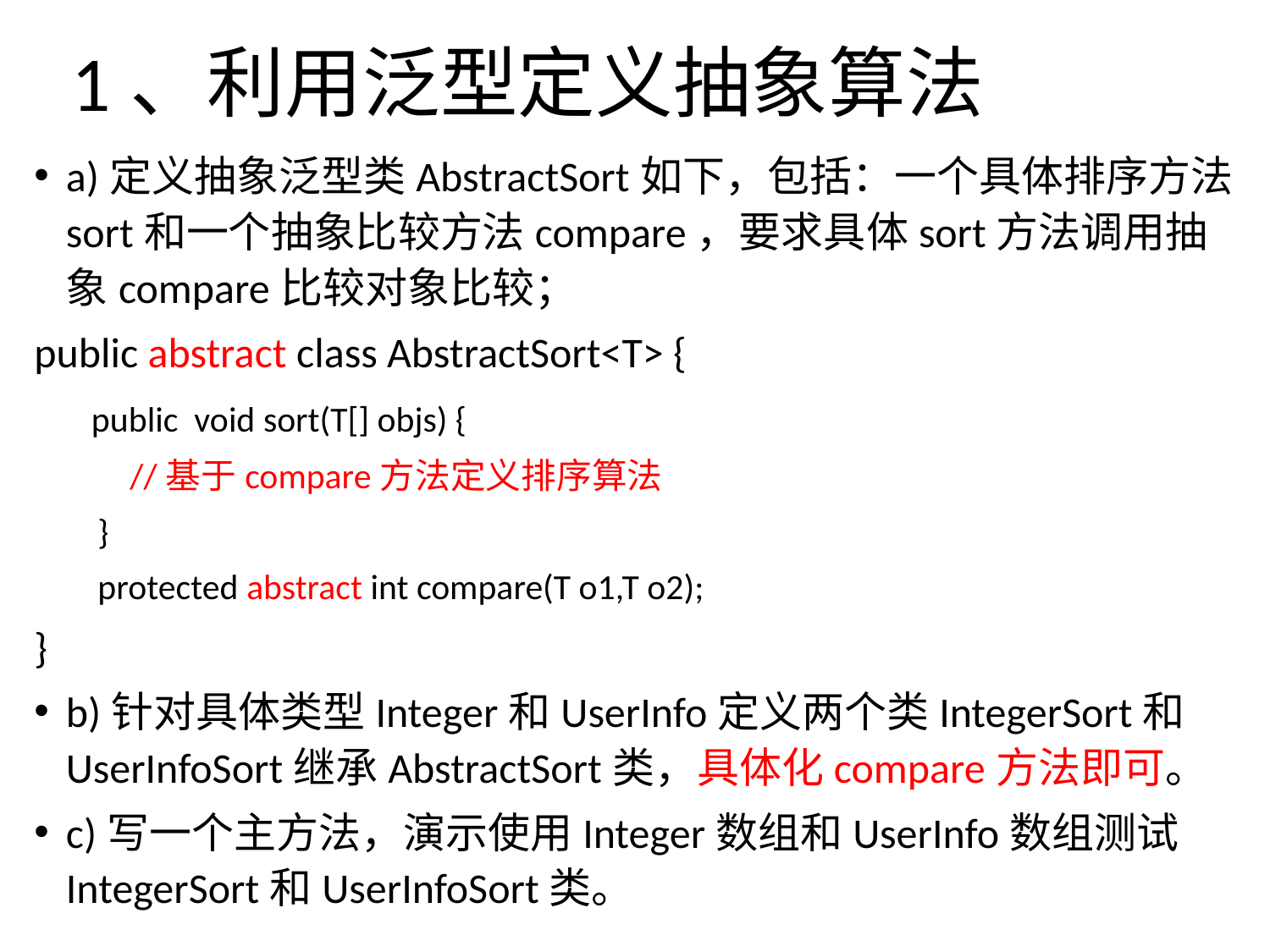

# 1、利用泛型定义抽象算法
a)定义抽象泛型类AbstractSort如下，包括：一个具体排序方法sort和一个抽象比较方法compare，要求具体sort方法调用抽象compare比较对象比较；
public abstract class AbstractSort<T> {
      public  void sort(T[] objs) {
    //基于compare方法定义排序算法
}
protected abstract int compare(T o1,T o2);
}
b)针对具体类型Integer和UserInfo定义两个类IntegerSort和UserInfoSort继承AbstractSort类，具体化compare方法即可。
c)写一个主方法，演示使用Integer数组和UserInfo数组测试IntegerSort和UserInfoSort类。